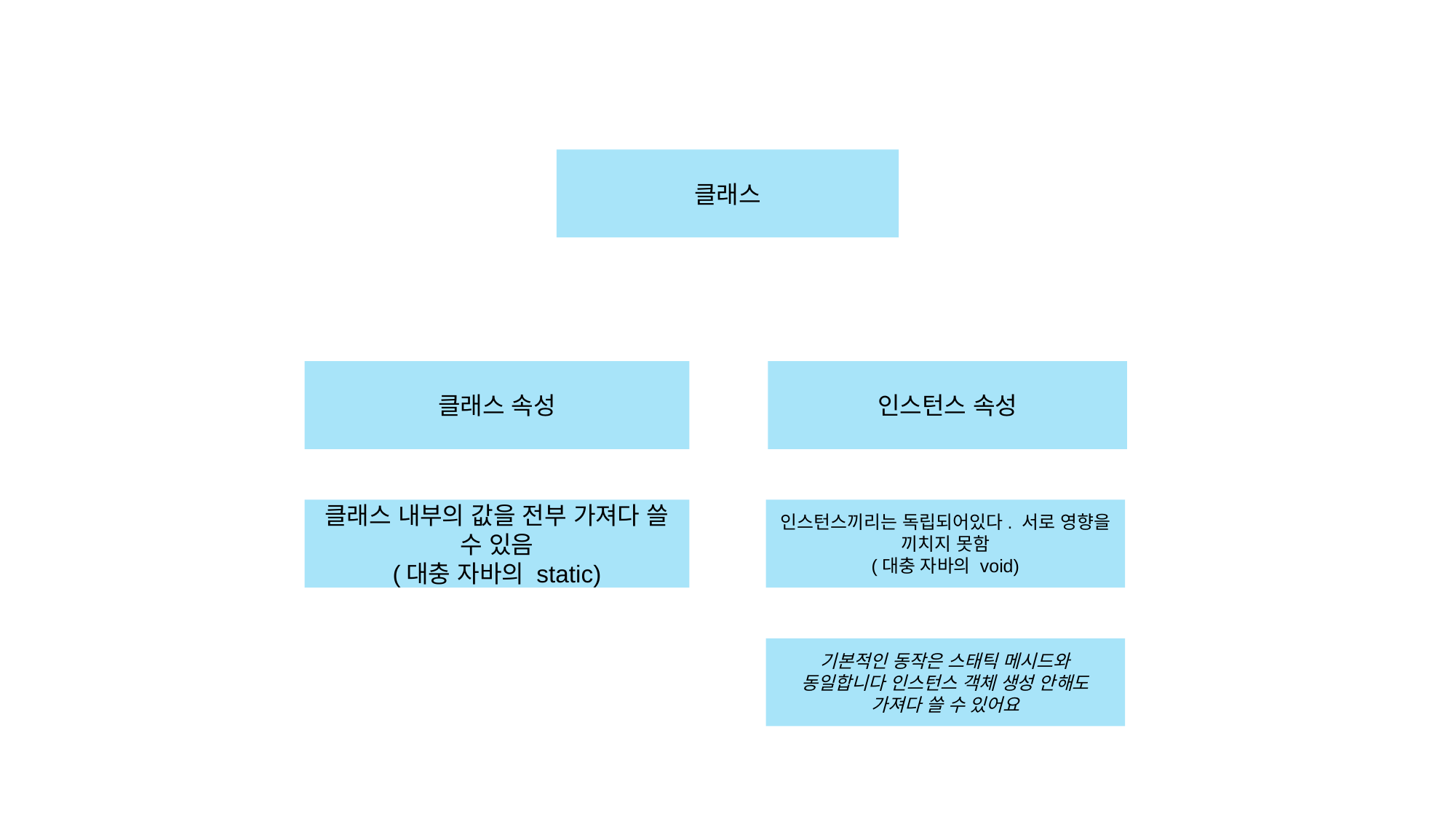

클래스
클래스 속성
인스턴스 속성
클래스 내부의 값을 전부 가져다 쓸 수 있음
(대충 자바의 static)
인스턴스끼리는 독립되어있다. 서로 영향을 끼치지 못함
(대충 자바의 void)
기본적인 동작은 스태틱 메시드와 동일합니다 인스턴스 객체 생성 안해도 가져다 쓸 수 있어요